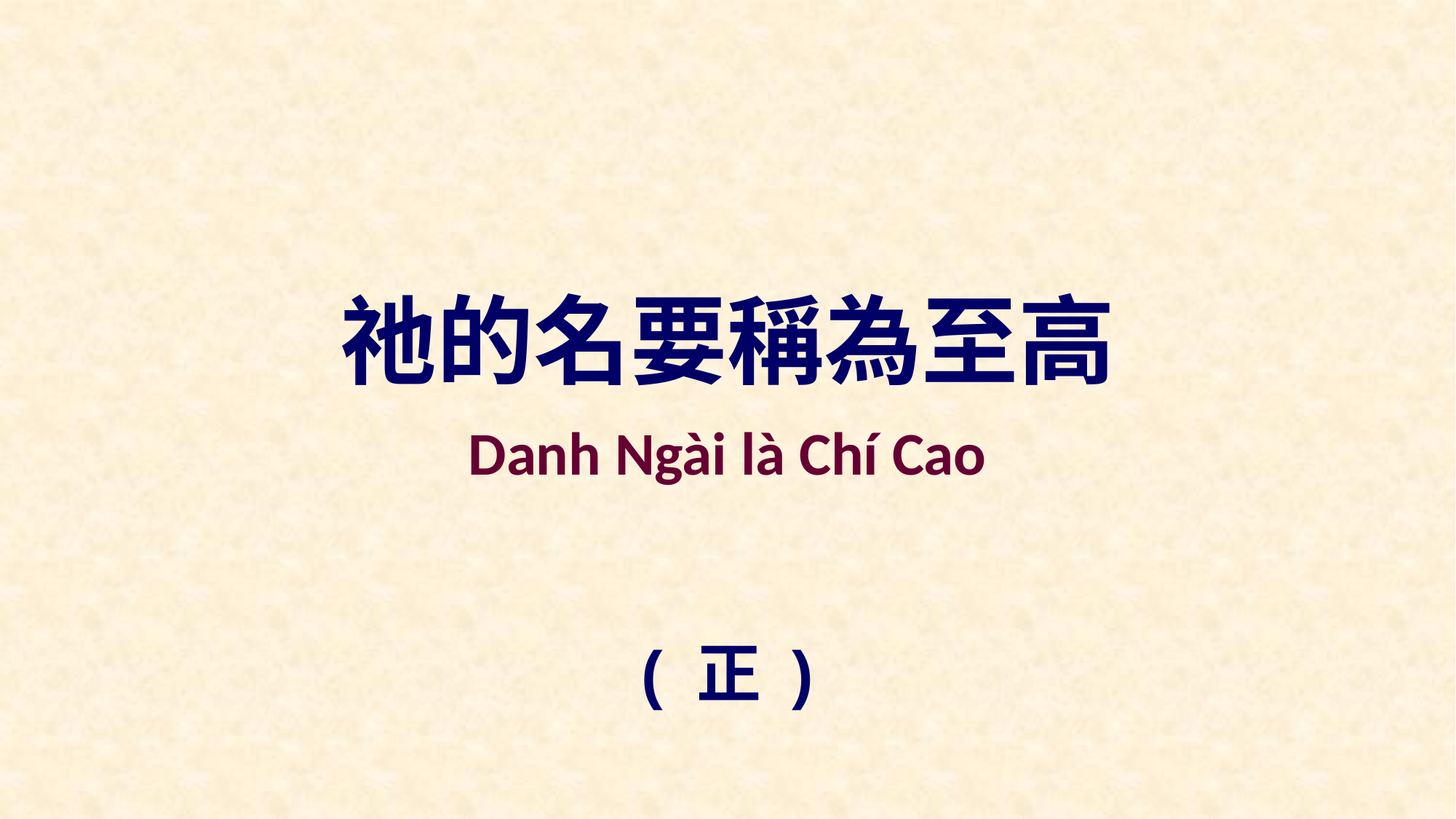

祂的名要稱為至高
Danh Ngài là Chí Cao
( 正 )